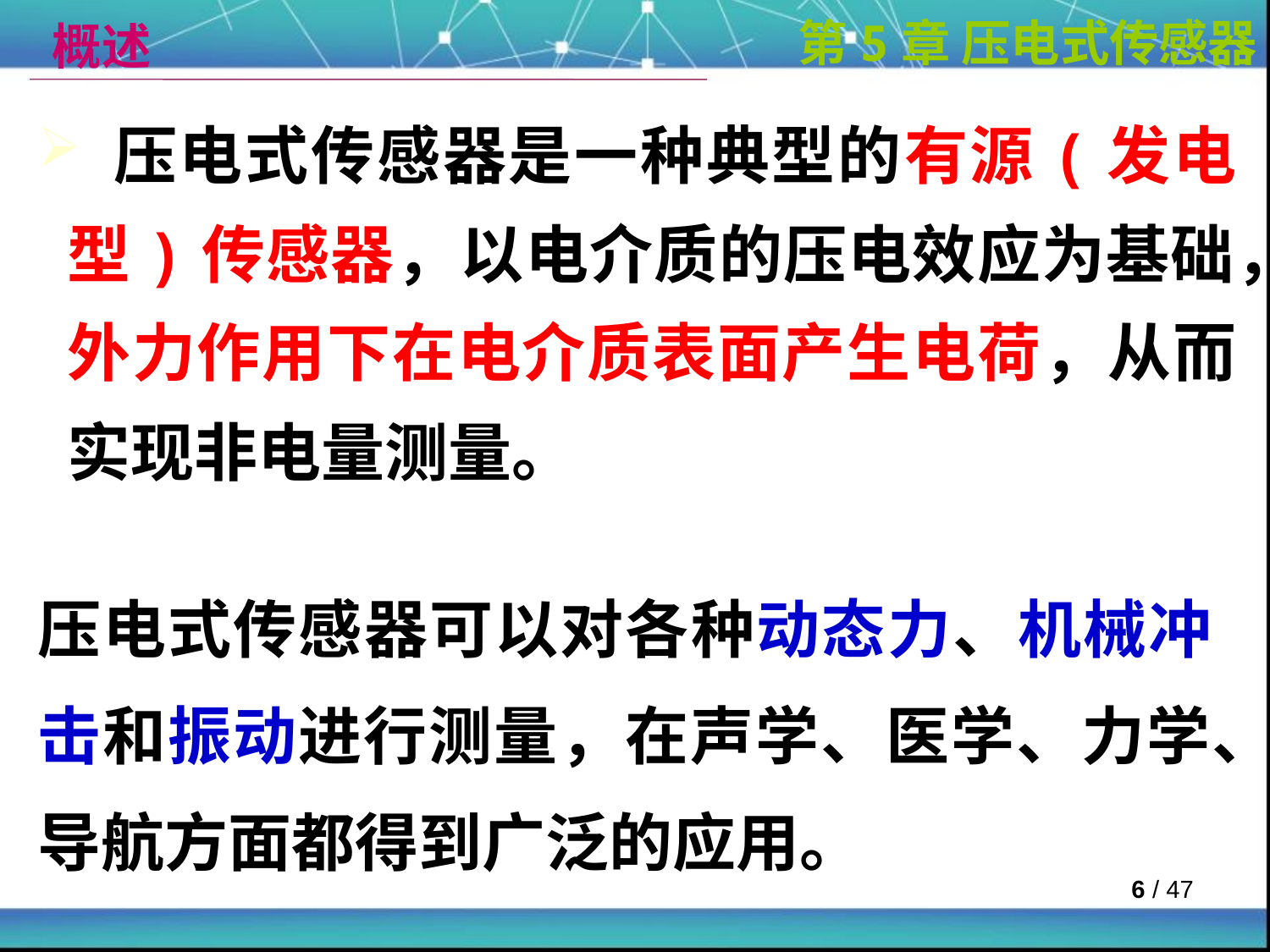

概述
第5章 压电式传感器

 压电式传感器是一种典型的有源(发电型)传感器，以电介质的压电效应为基础，外力作用下在电介质表面产生电荷，从而实现非电量测量。
压电式传感器可以对各种动态力、机械冲击和振动进行测量，在声学、医学、力学、导航方面都得到广泛的应用。
6 / 47